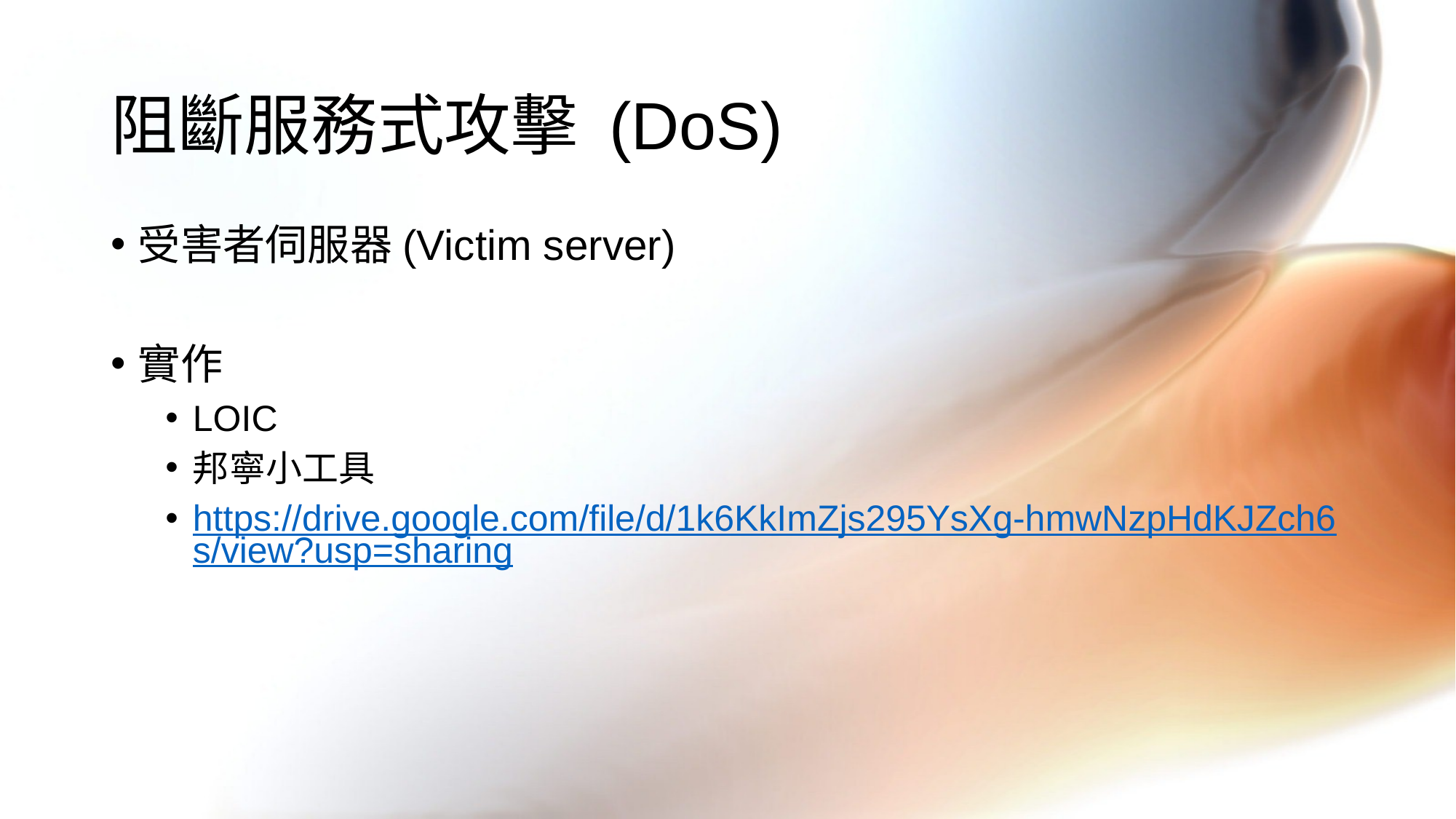

# 阻斷服務式攻擊 (DoS)
受害者伺服器(Victim server)

實作
LOIC
邦寧小工具
https://drive.google.com/file/d/1k6KkImZjs295YsXg-hmwNzpHdKJZch6s/view?usp=sharing